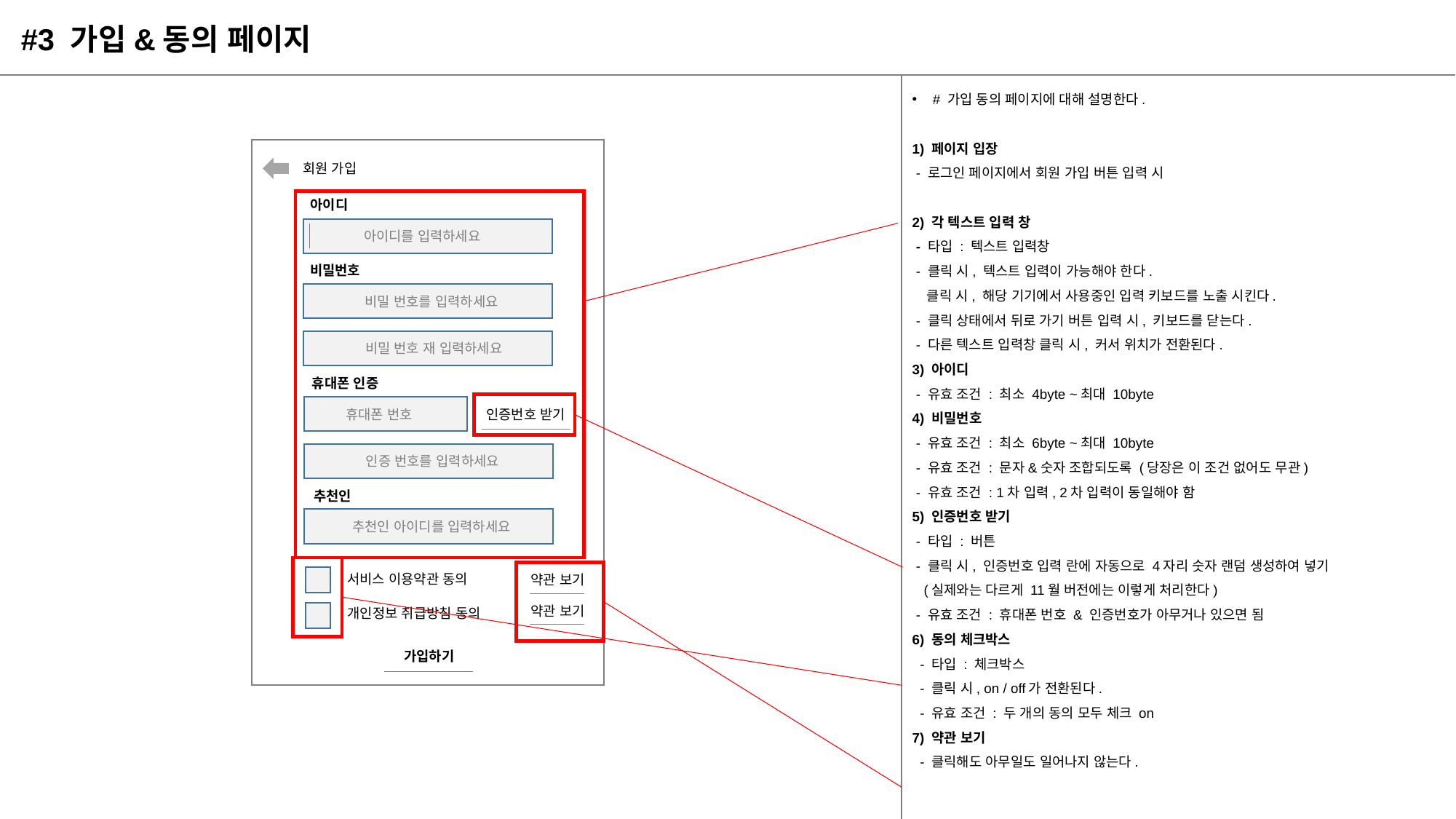

#3 가입&동의 페이지
# 가입 동의 페이지에 대해 설명한다.

1) 페이지 입장
 - 로그인 페이지에서 회원 가입 버튼 입력 시

2) 각 텍스트 입력 창
 - 타입 : 텍스트 입력창
 - 클릭 시, 텍스트 입력이 가능해야 한다.
   클릭 시, 해당 기기에서 사용중인 입력 키보드를 노출 시킨다.
 - 클릭 상태에서 뒤로 가기 버튼 입력 시, 키보드를 닫는다.
 - 다른 텍스트 입력창 클릭 시, 커서 위치가 전환된다.
3) 아이디
 - 유효 조건 : 최소 4byte ~최대 10byte
4) 비밀번호
 - 유효 조건 : 최소 6byte ~최대 10byte
 - 유효 조건 : 문자&숫자 조합되도록 (당장은 이 조건 없어도 무관)
 - 유효 조건 : 1차 입력, 2차 입력이 동일해야 함
5) 인증번호 받기
 - 타입 : 버튼
 - 클릭 시, 인증번호 입력 란에 자동으로 4자리 숫자 랜덤 생성하여 넣기
   (실제와는 다르게 11월 버전에는 이렇게 처리한다)
 - 유효 조건 : 휴대폰 번호 & 인증번호가 아무거나 있으면 됨
6) 동의 체크박스
  - 타입 : 체크박스
  - 클릭 시, on / off가 전환된다.
  - 유효 조건 : 두 개의 동의 모두 체크 on
7) 약관 보기
  - 클릭해도 아무일도 일어나지 않는다.

회원 가입

아이디

아이디를 입력하세요
비밀번호

비밀 번호를 입력하세요

비밀 번호 재 입력하세요
휴대폰 인증

인증번호 받기
휴대폰 번호

인증 번호를 입력하세요
추천인

추천인 아이디를 입력하세요

서비스 이용약관 동의
약관 보기

약관 보기
개인정보 취급방침 동의

가입하기